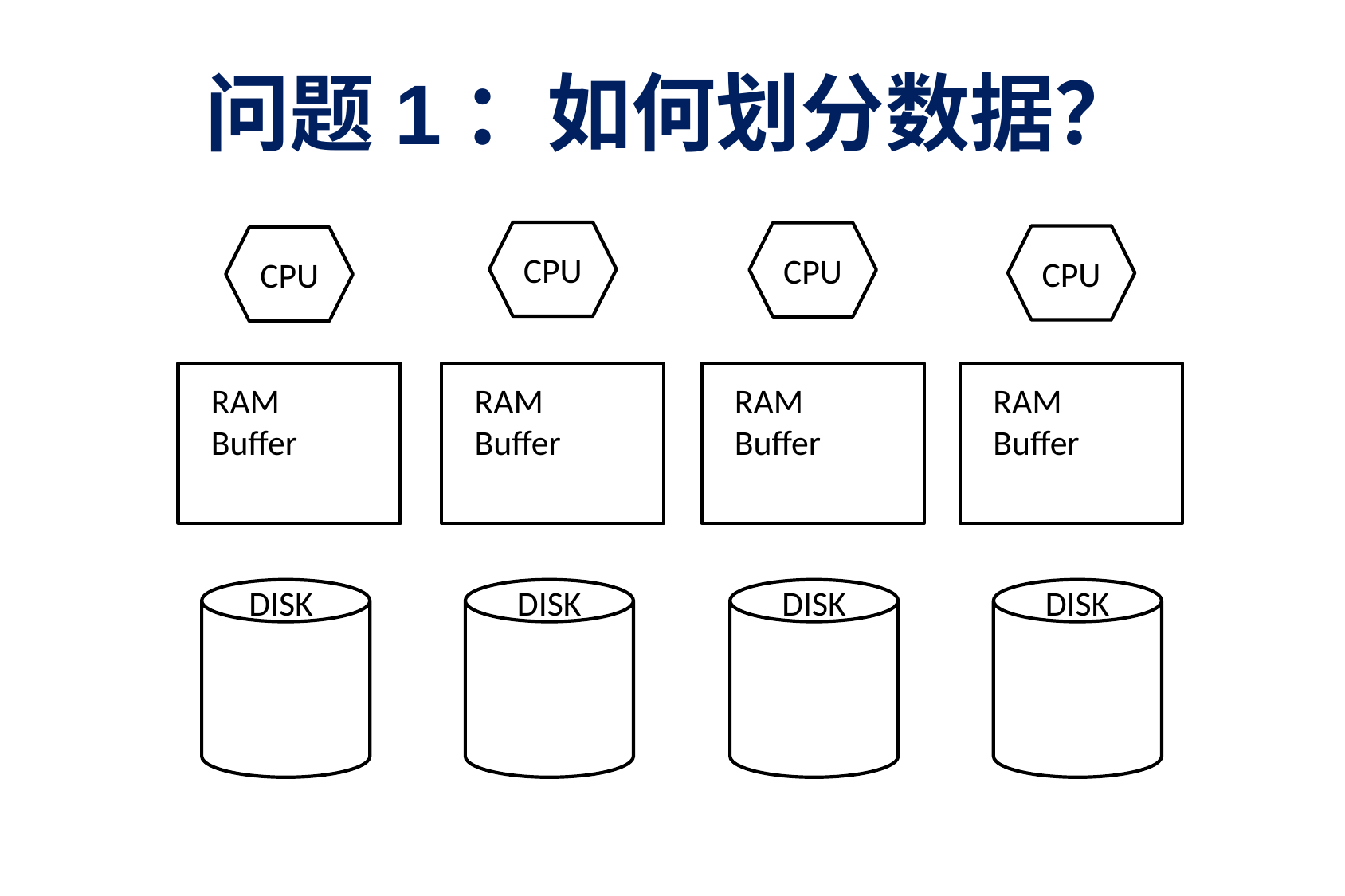

# 问题1：如何划分数据？
CPU
CPU
CPU
CPU

RAM
Buffer
RAM
Buffer
RAM
Buffer
RAM
Buffer
DISK
DISK
DISK
DISK